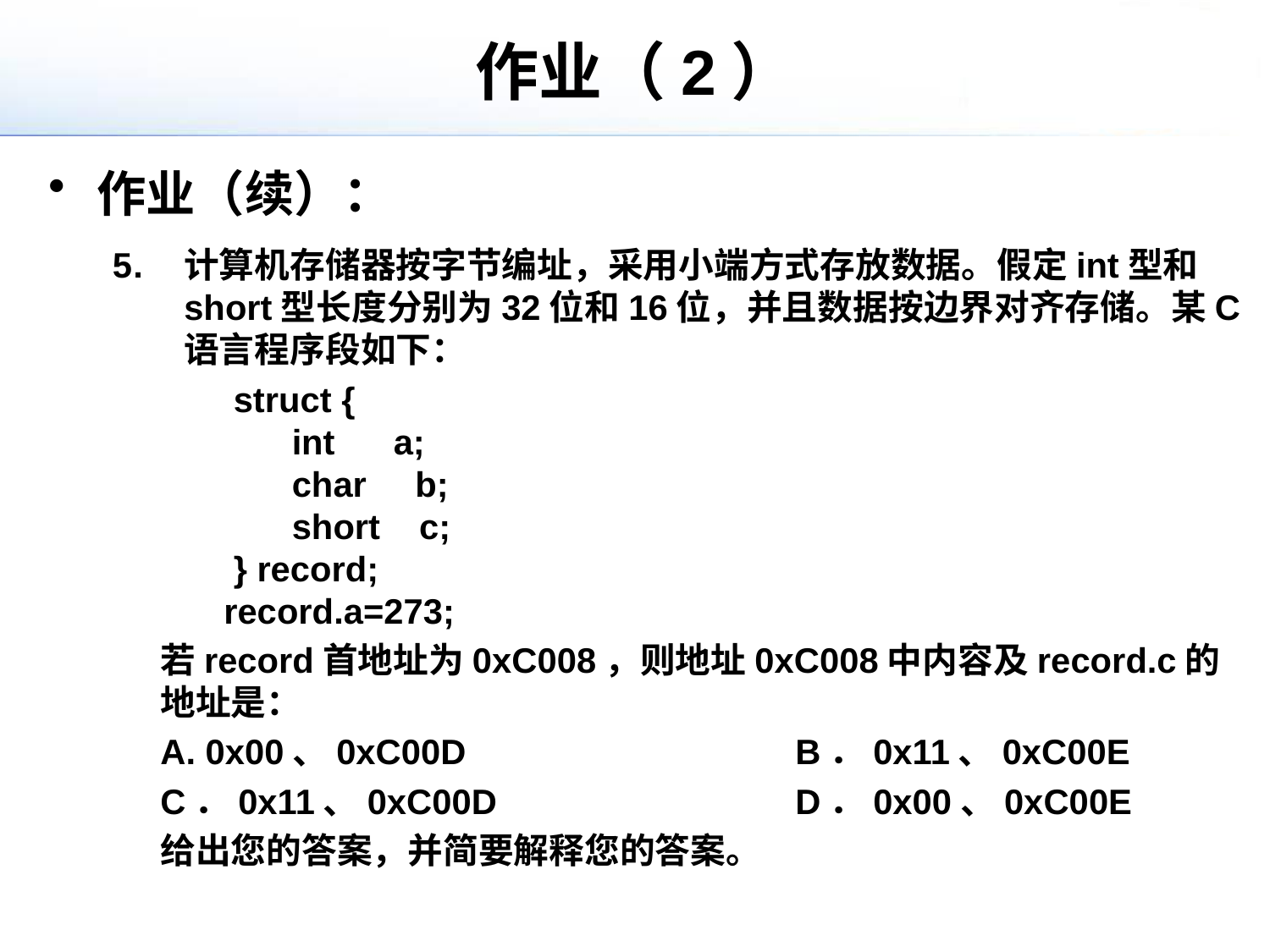

作业（2）
作业（续）：
计算机存储器按字节编址，采用小端方式存放数据。假定int型和short型长度分别为32位和16位，并且数据按边界对齐存储。某C语言程序段如下：
 struct {
       int      a;
       char     b;
       short    c;
 } record;
record.a=273;
若record首地址为0xC008，则地址0xC008中内容及record.c的地址是：
A. 0x00、0xC00D  			B．0x11、0xC00E
C．0x11、0xC00D  			D．0x00、0xC00E
给出您的答案，并简要解释您的答案。